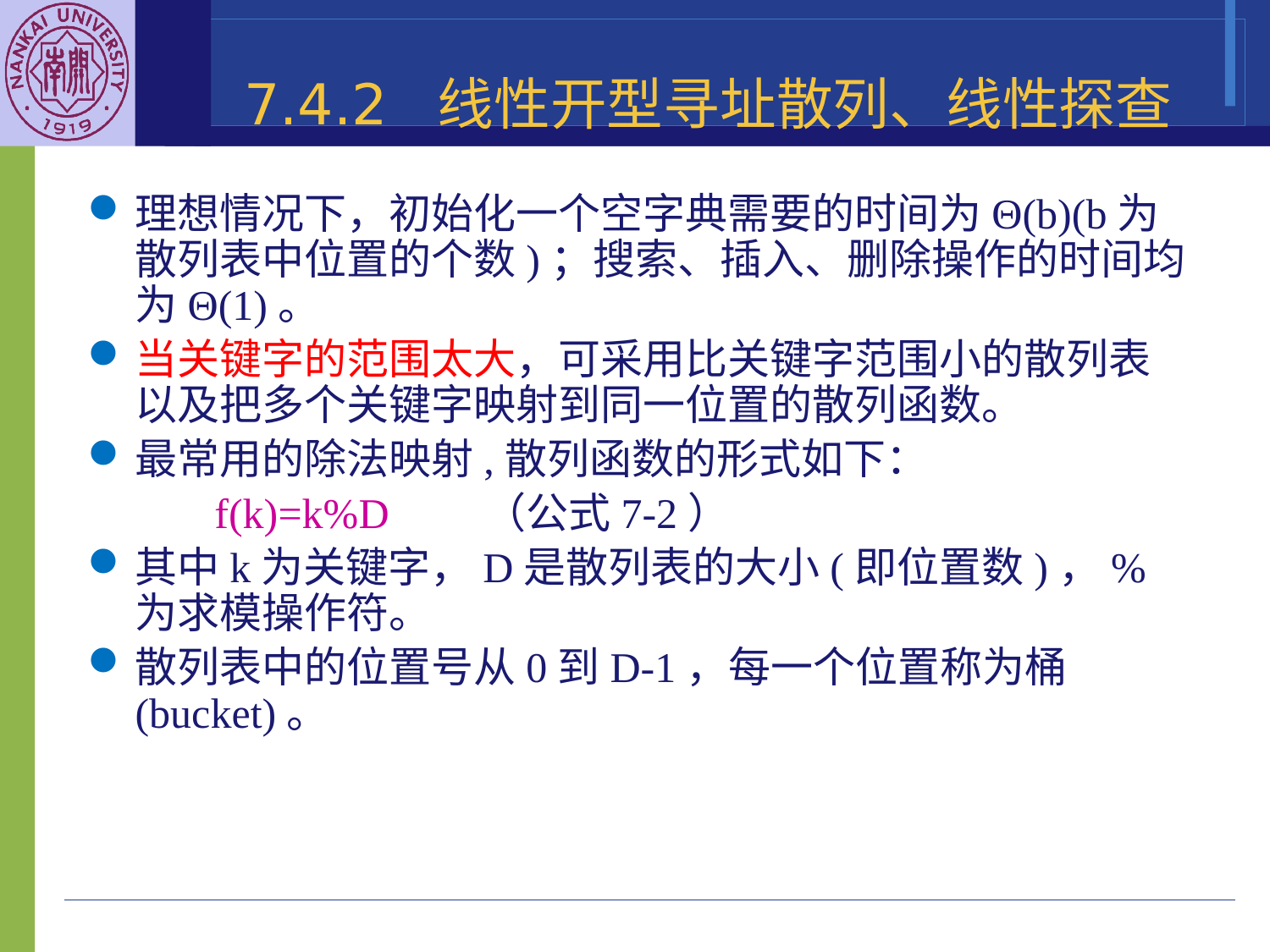

7.4.2  线性开型寻址散列、线性探查
理想情况下，初始化一个空字典需要的时间为Θ(b)(b为散列表中位置的个数)；搜索、插入、删除操作的时间均为Θ(1)。
当关键字的范围太大，可采用比关键字范围小的散列表以及把多个关键字映射到同一位置的散列函数。
最常用的除法映射,散列函数的形式如下：
	f(k)=k%D        （公式7-2）
其中k为关键字，D是散列表的大小(即位置数)，%为求模操作符。
散列表中的位置号从0到D-1，每一个位置称为桶(bucket)。
53